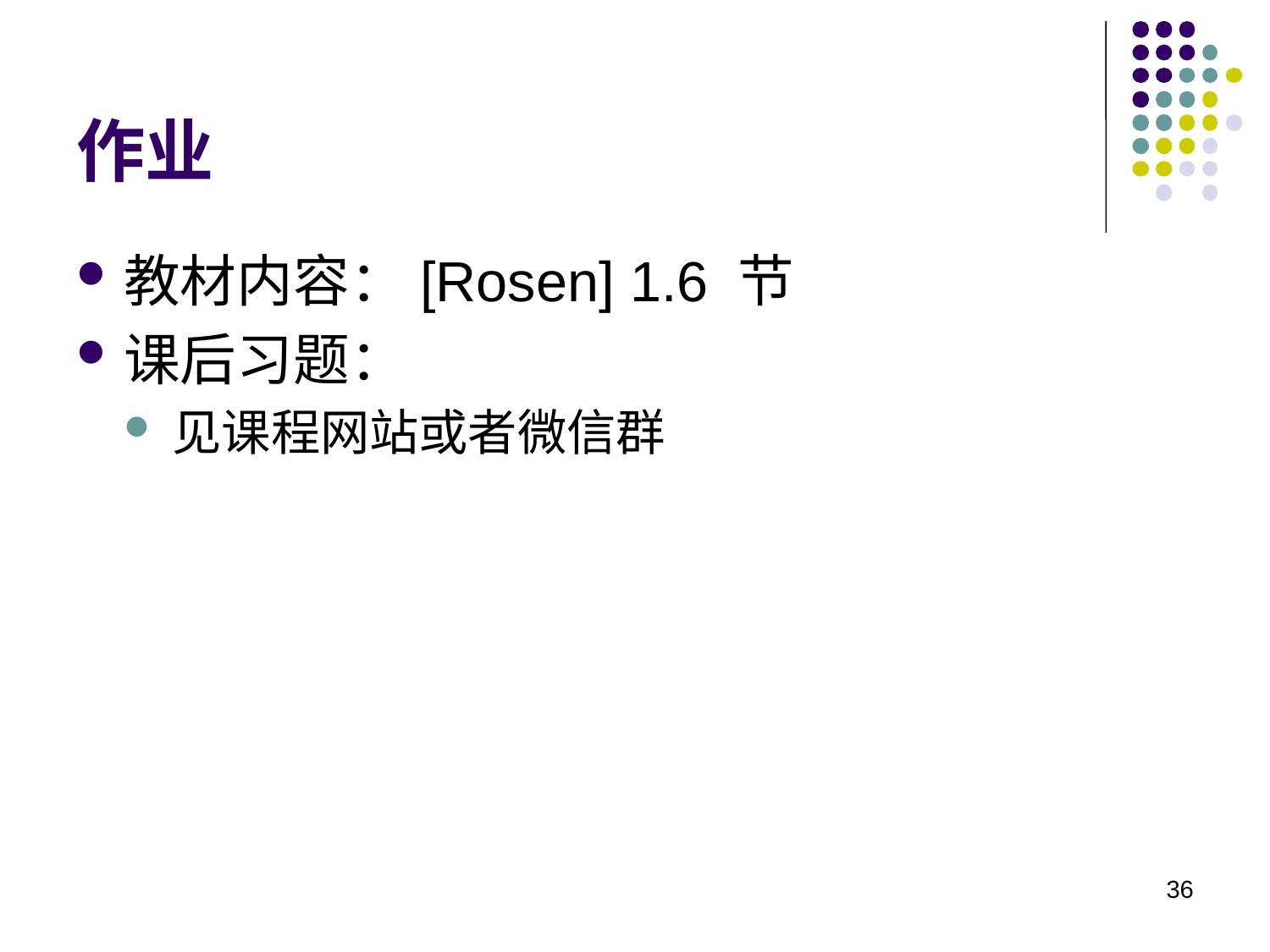

# 作业
教材内容：[Rosen] 1.6 节
课后习题：
见课程网站或者微信群

36